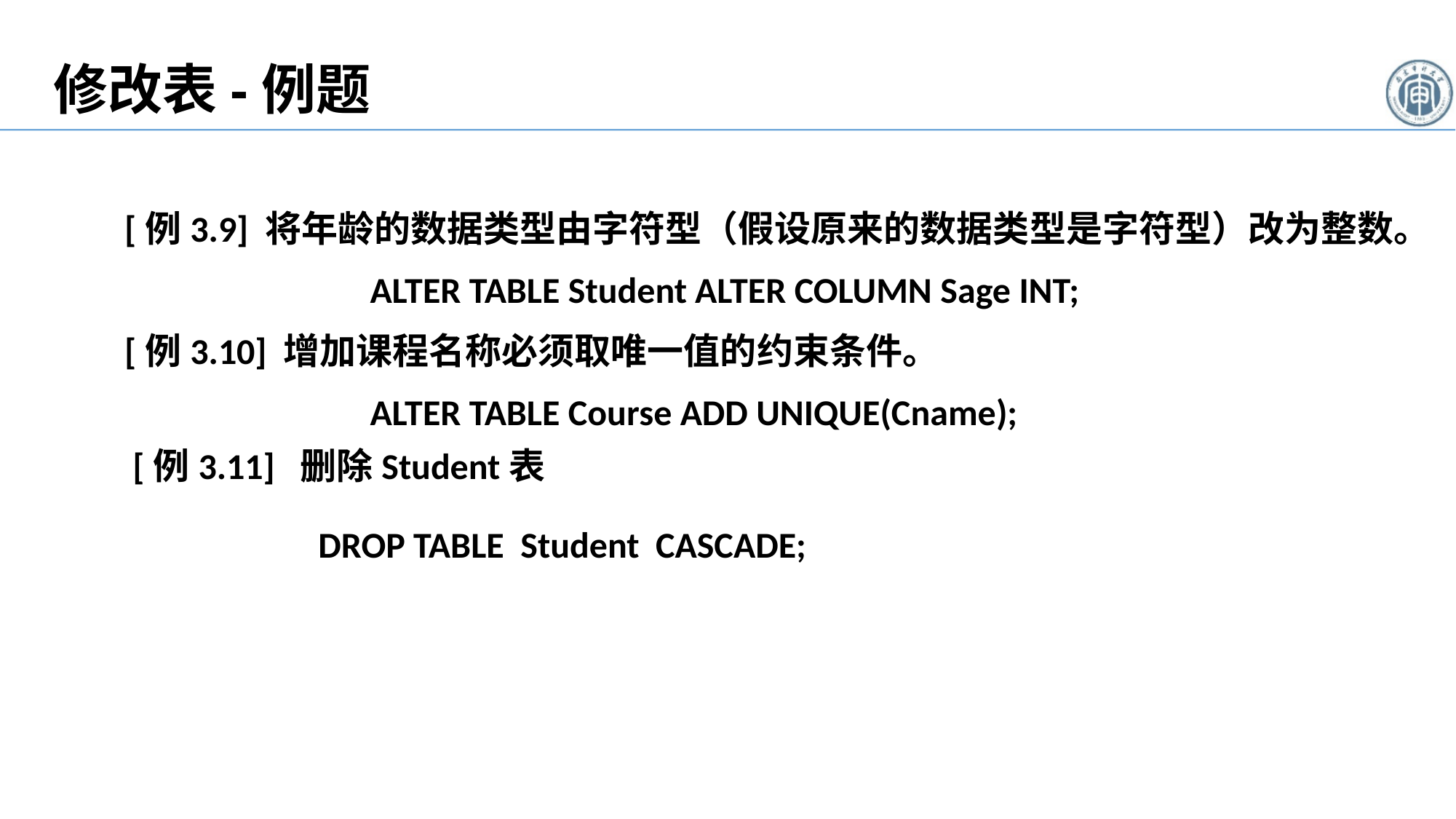

修改表-例题
[例3.9] 将年龄的数据类型由字符型（假设原来的数据类型是字符型）改为整数。
    		ALTER TABLE Student ALTER COLUMN Sage INT;
[例3.10] 增加课程名称必须取唯一值的约束条件。
    		ALTER TABLE Course ADD UNIQUE(Cname);
 [例3.11]  删除Student表
                 DROP TABLE  Student  CASCADE;